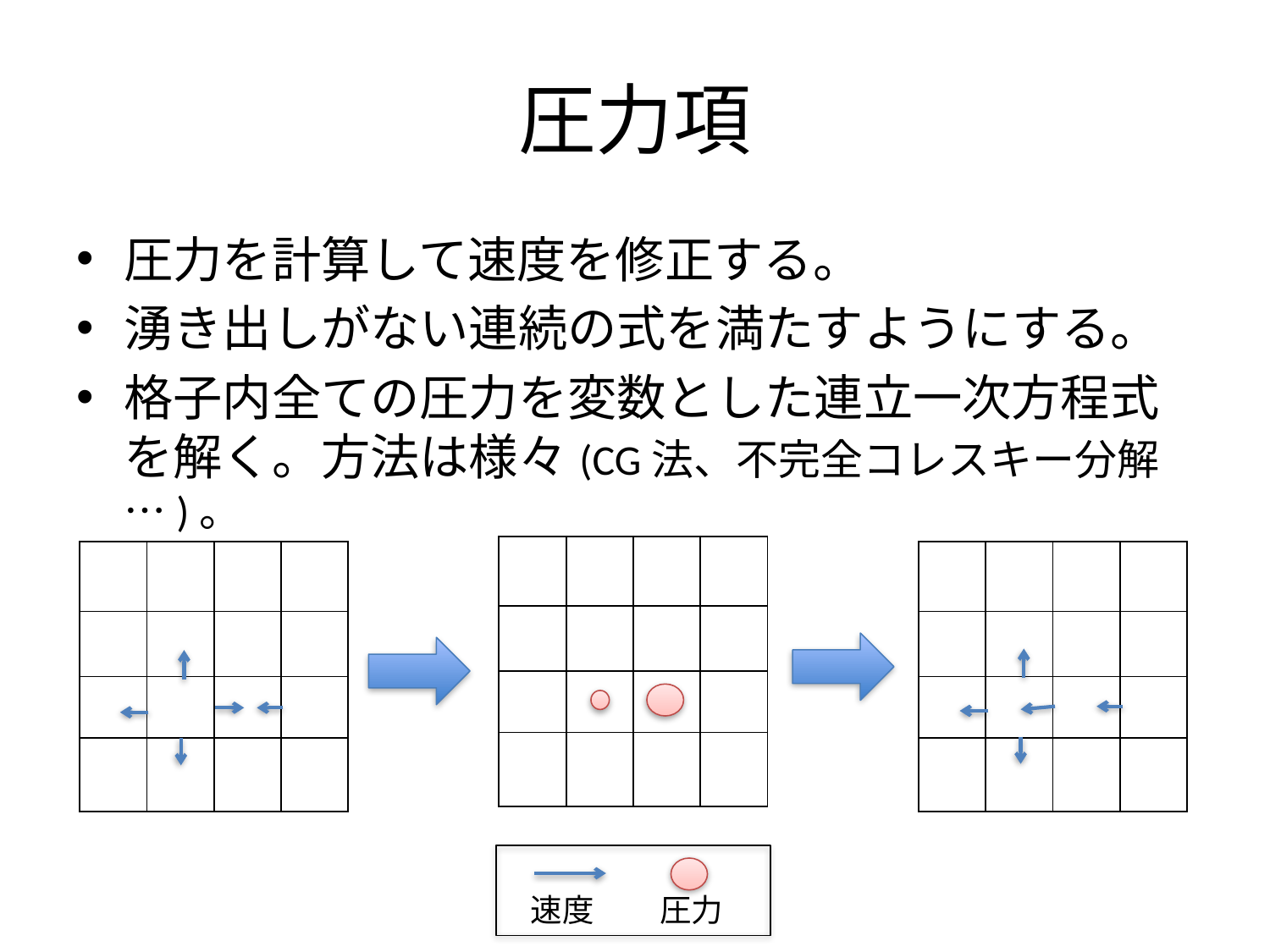

# 圧力項
圧力を計算して速度を修正する。
湧き出しがない連続の式を満たすようにする。
格子内全ての圧力を変数とした連立一次方程式を解く。方法は様々(CG法、不完全コレスキー分解…)。
|  |  |  |  |
| --- | --- | --- | --- |
|  |  |  |  |
|  |  |  |  |
|  |  |  |  |
|  |  |  |  |
| --- | --- | --- | --- |
|  |  |  |  |
|  |  |  |  |
|  |  |  |  |
|  |  |  |  |
| --- | --- | --- | --- |
|  |  |  |  |
|  |  |  |  |
|  |  |  |  |

速度
圧力